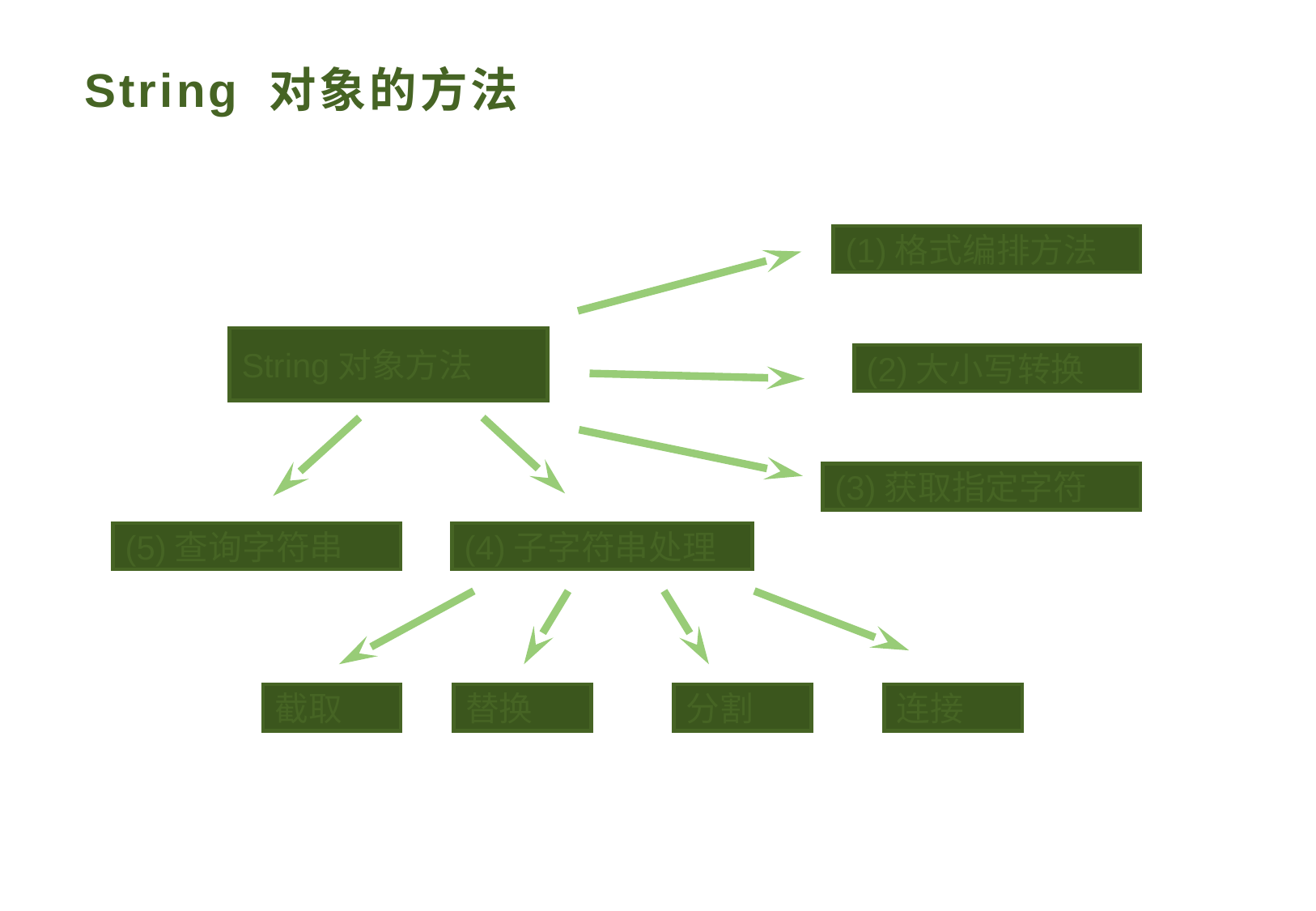

# String 对象的方法

(1)格式编排方法

String对象方法
(2)大小写转换

(3)获取指定字符
(5)查询字符串
(4)子字符串处理

截取
替换
分割
连接